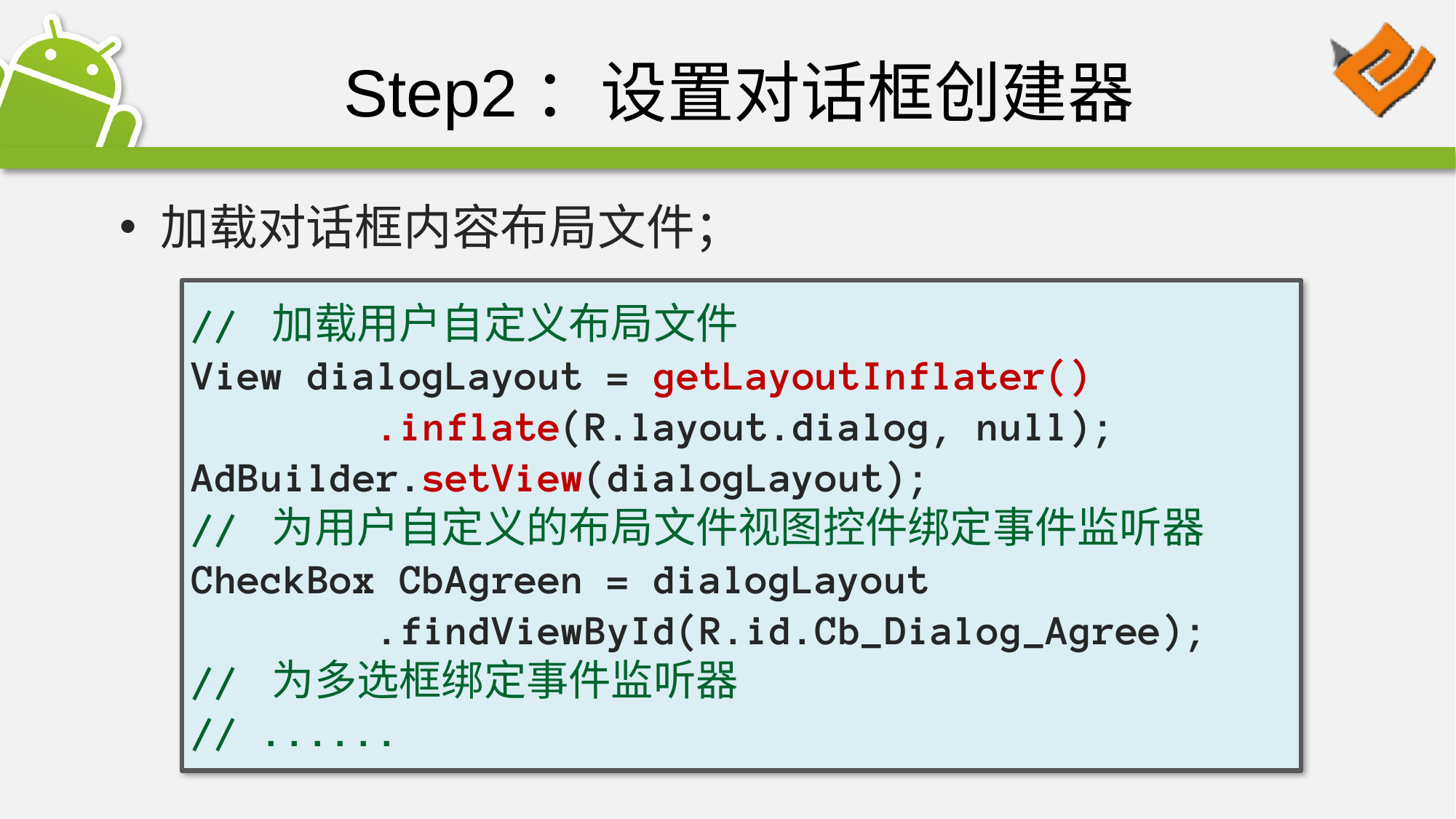

# Step2：设置对话框创建器
加载对话框内容布局文件；
// 加载用户自定义布局文件
View dialogLayout = getLayoutInflater()
        .inflate(R.layout.dialog, null);
AdBuilder.setView(dialogLayout);
// 为用户自定义的布局文件视图控件绑定事件监听器
CheckBox CbAgreen = dialogLayout
        .findViewById(R.id.Cb_Dialog_Agree);
// 为多选框绑定事件监听器
// ......